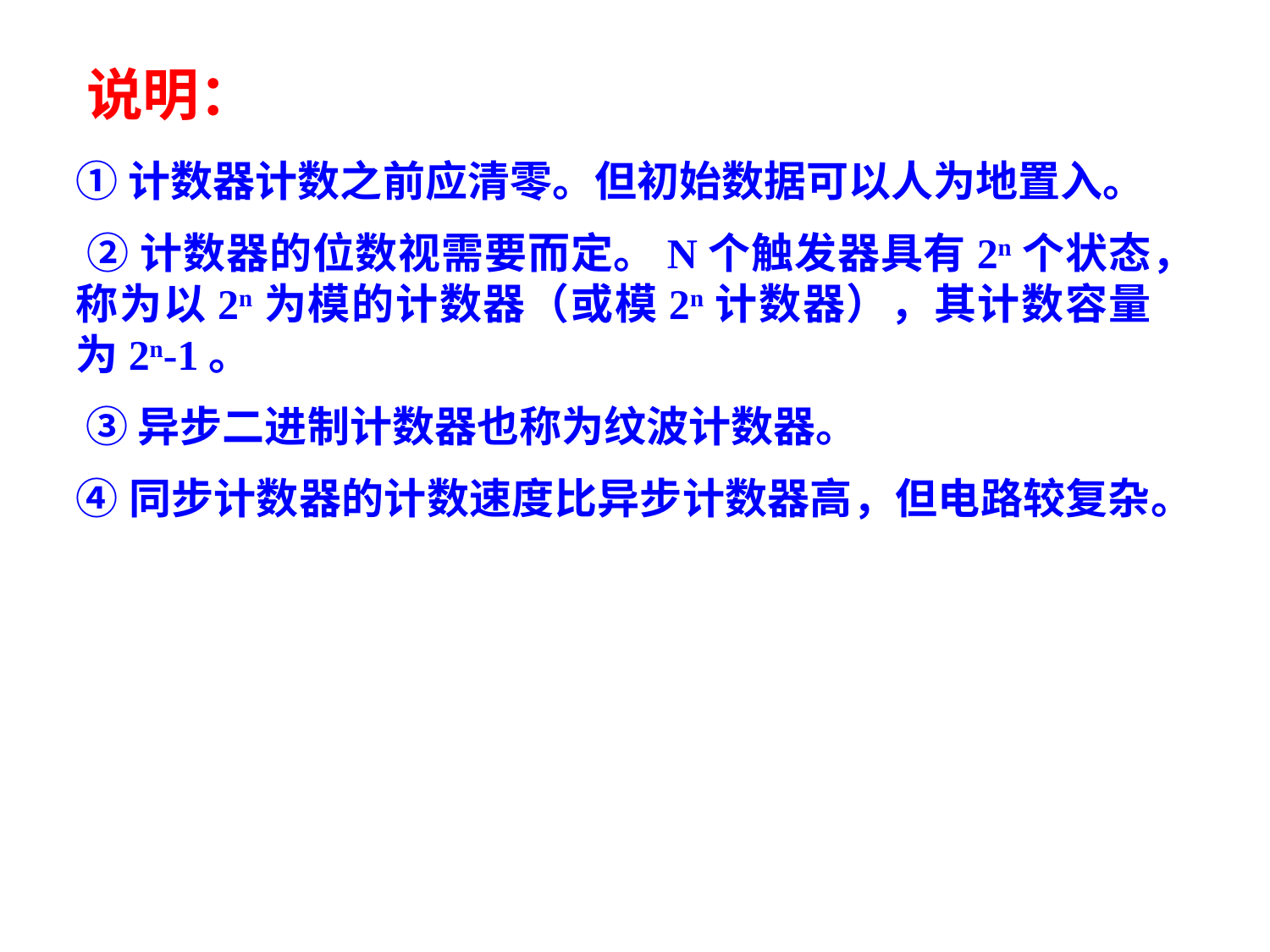

说明：
①计数器计数之前应清零。但初始数据可以人为地置入。
 ②计数器的位数视需要而定。N个触发器具有2n个状态，称为以2n为模的计数器（或模2n计数器），其计数容量为2n-1。
 ③异步二进制计数器也称为纹波计数器。
④同步计数器的计数速度比异步计数器高，但电路较复杂。